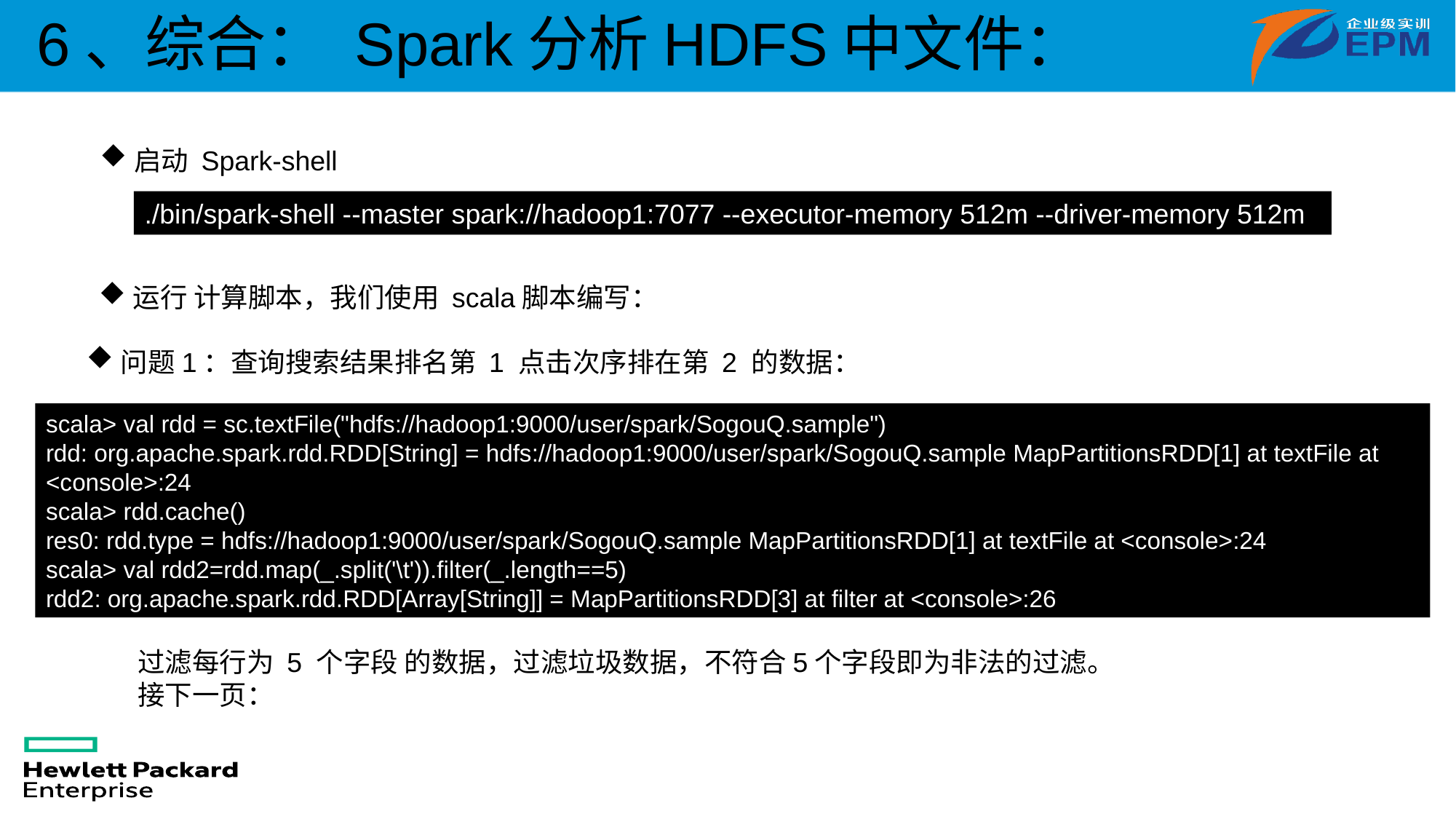

6、综合： Spark分析HDFS中文件：
启动 Spark-shell
./bin/spark-shell --master spark://hadoop1:7077 --executor-memory 512m --driver-memory 512m
运行 计算脚本，我们使用 scala脚本编写：
问题1：查询搜索结果排名第 1 点击次序排在第 2 的数据：
scala> val rdd = sc.textFile("hdfs://hadoop1:9000/user/spark/SogouQ.sample")
rdd: org.apache.spark.rdd.RDD[String] = hdfs://hadoop1:9000/user/spark/SogouQ.sample MapPartitionsRDD[1] at textFile at <console>:24
scala> rdd.cache()
res0: rdd.type = hdfs://hadoop1:9000/user/spark/SogouQ.sample MapPartitionsRDD[1] at textFile at <console>:24
scala> val rdd2=rdd.map(_.split('\t')).filter(_.length==5)
rdd2: org.apache.spark.rdd.RDD[Array[String]] = MapPartitionsRDD[3] at filter at <console>:26
过滤每行为 5 个字段 的数据，过滤垃圾数据，不符合5个字段即为非法的过滤。
接下一页：